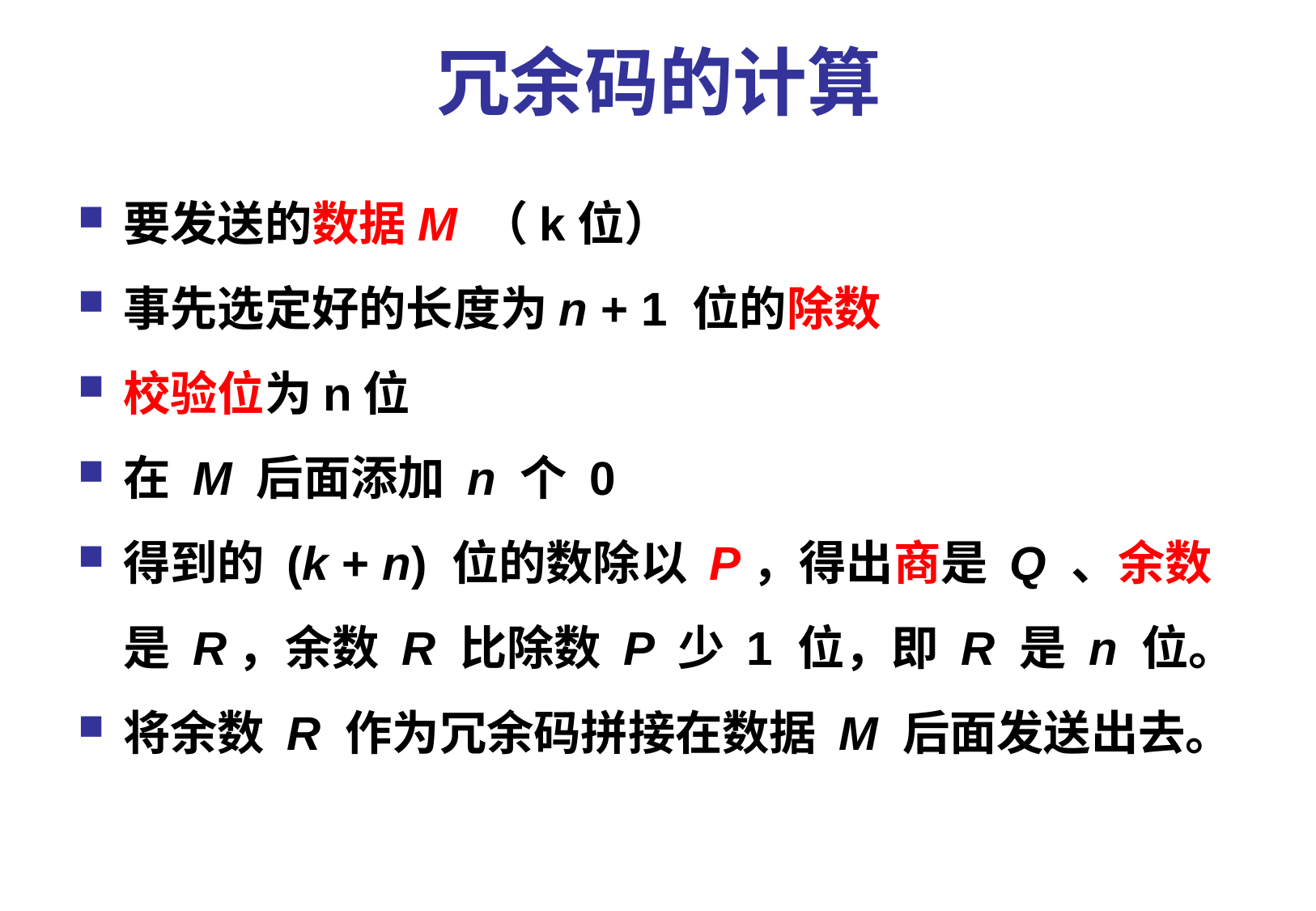

# 冗余码的计算
要发送的数据M （k位）
事先选定好的长度为n + 1 位的除数
校验位为n位
在 M 后面添加 n 个 0
得到的 (k + n) 位的数除以 P，得出商是 Q 、余数是 R，余数 R 比除数 P 少 1 位，即 R 是 n 位。
将余数 R 作为冗余码拼接在数据 M 后面发送出去。